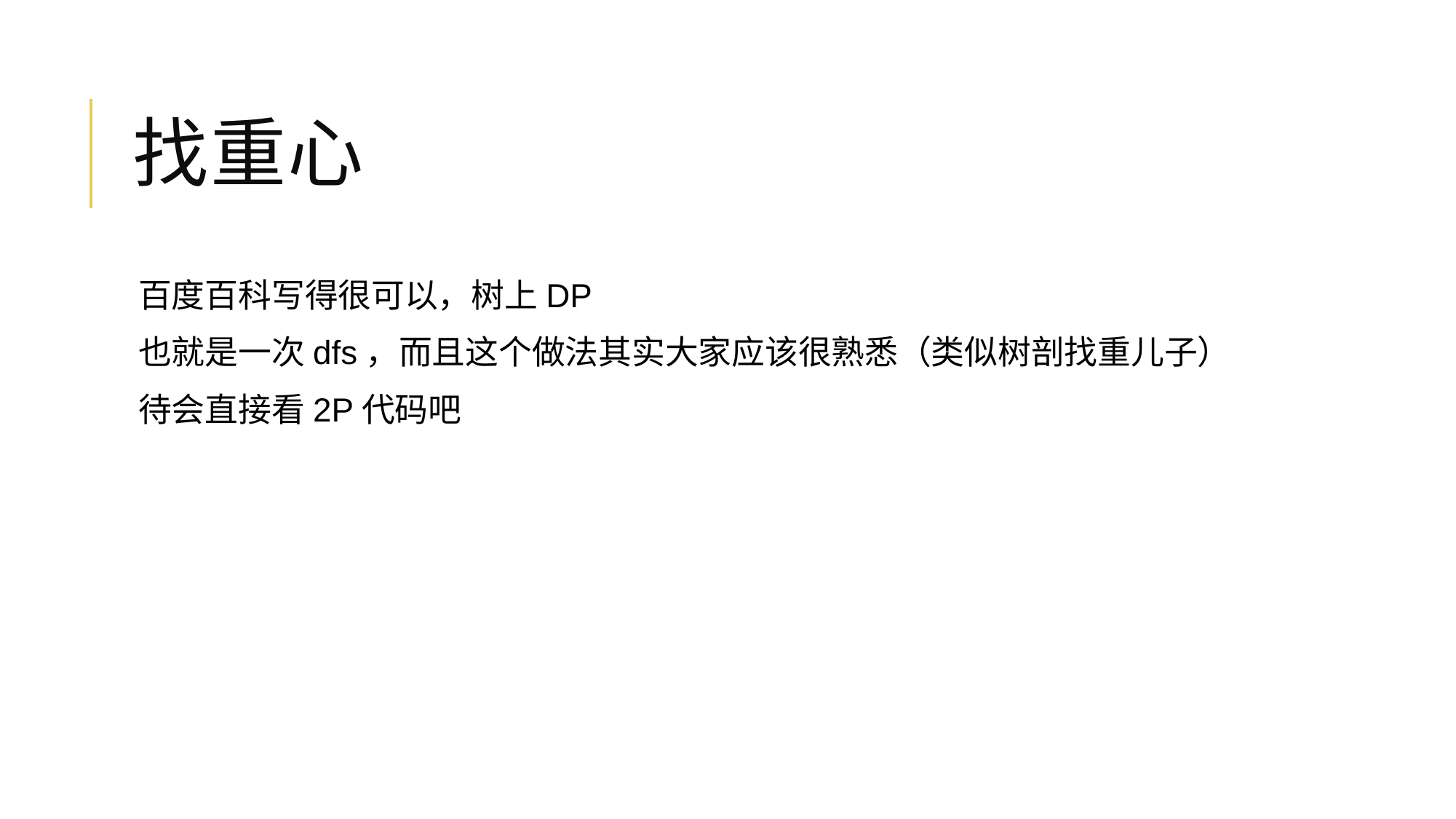

# 找重心
百度百科写得很可以，树上DP
也就是一次dfs，而且这个做法其实大家应该很熟悉（类似树剖找重儿子）
待会直接看2P代码吧